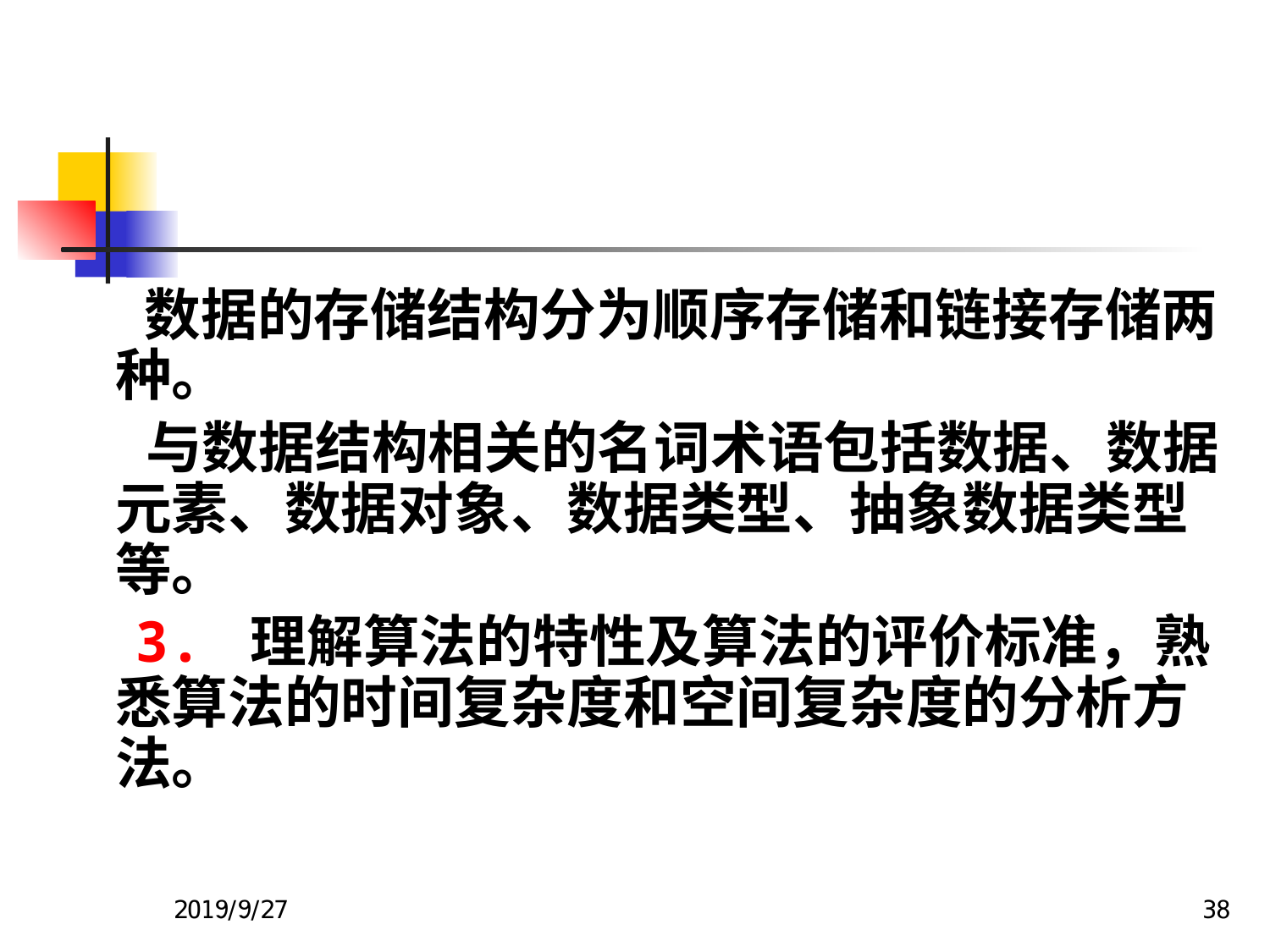

#
     数据的存储结构分为顺序存储和链接存储两种。
     与数据结构相关的名词术语包括数据、数据元素、数据对象、数据类型、抽象数据类型等。
  3. 理解算法的特性及算法的评价标准，熟悉算法的时间复杂度和空间复杂度的分析方法。
2019/9/27
38